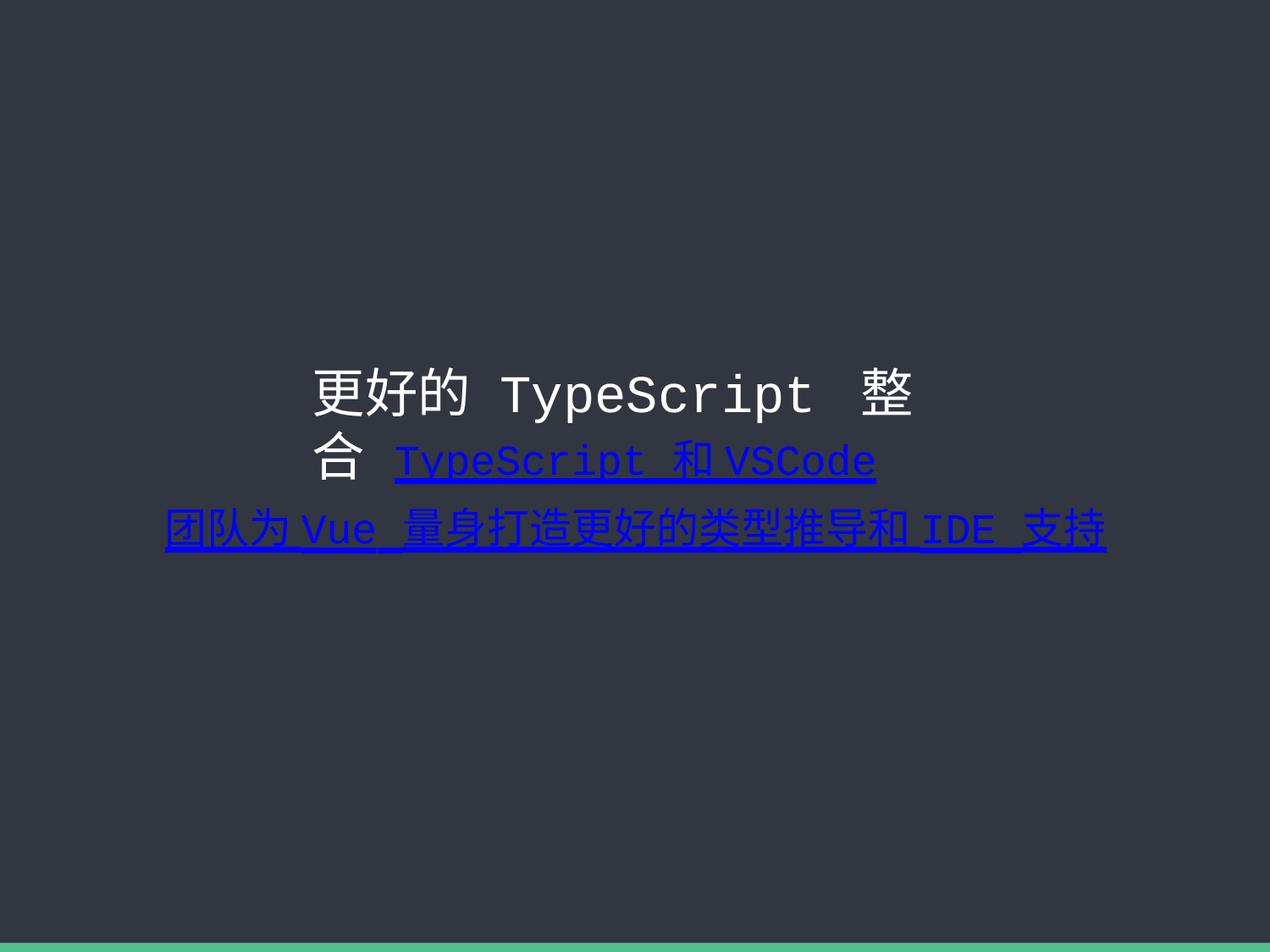

# 更好的 TypeScript 整合
TypeScript 和 VSCode
团队为 Vue 量身打造更好的类型推导和 IDE 支持